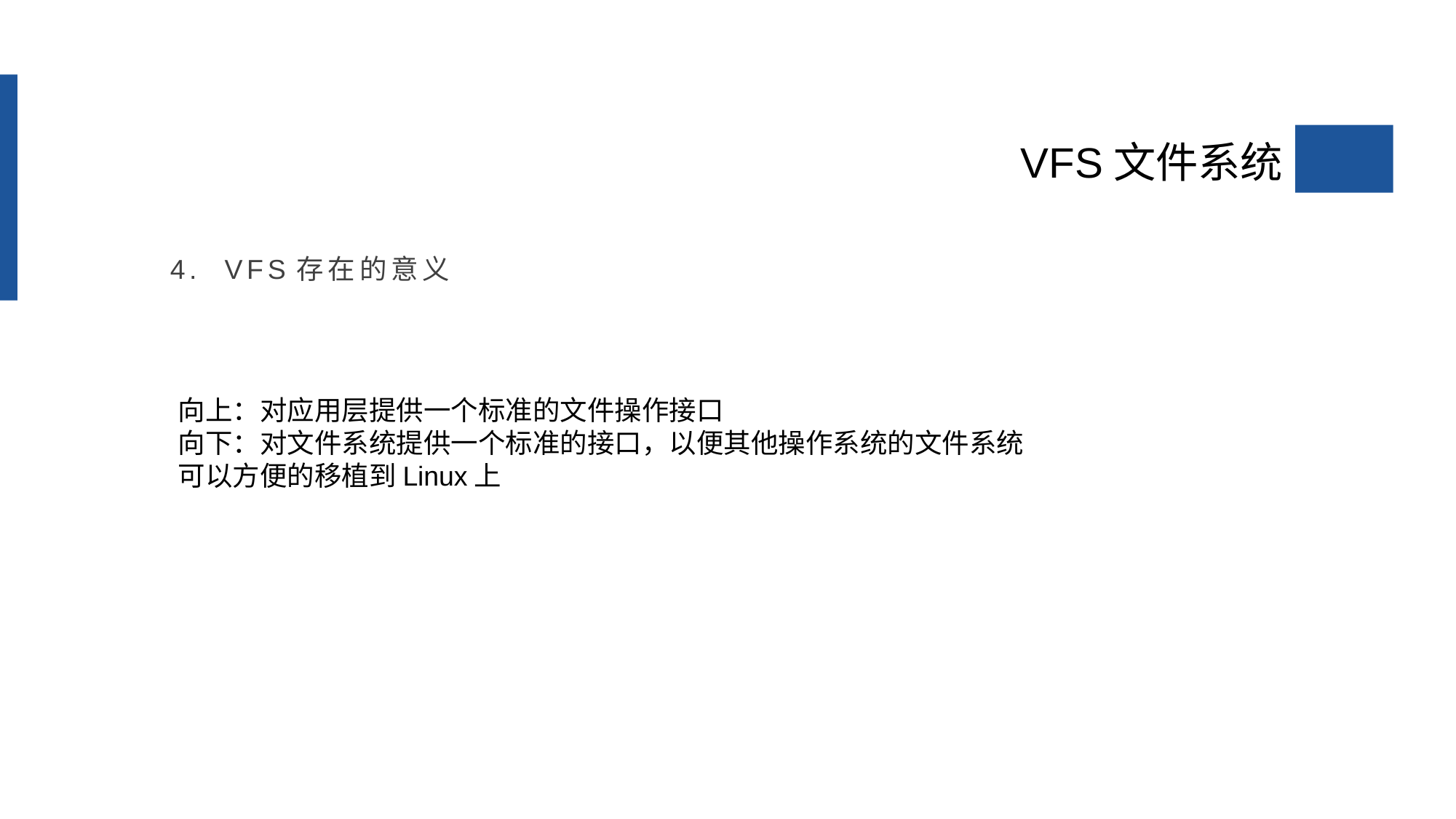

VFS文件系统
4.  VFS存在的意义
向上：对应用层提供一个标准的文件操作接口
向下：对文件系统提供一个标准的接口，以便其他操作系统的文件系统可以方便的移植到Linux上